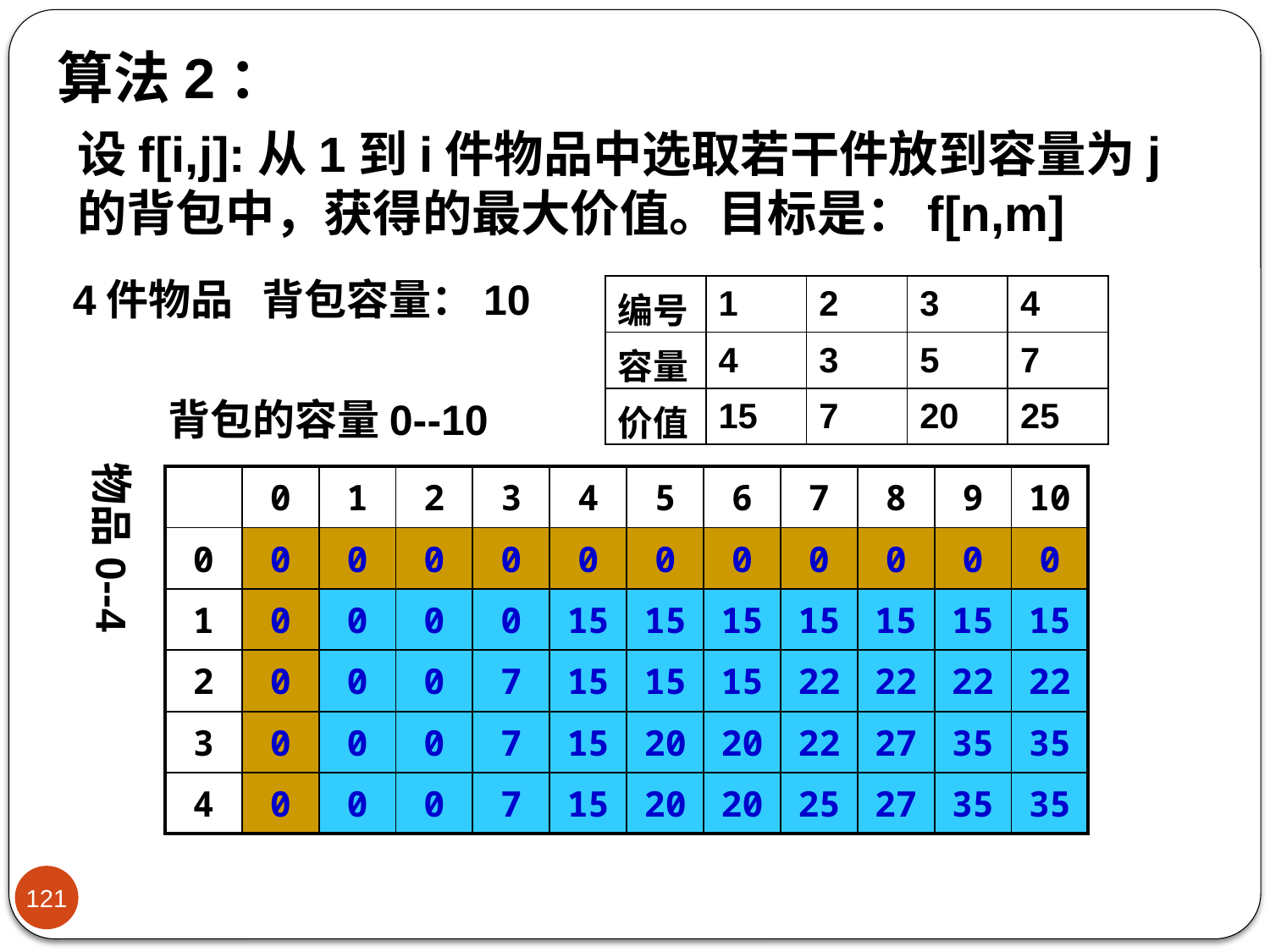

算法2：
设f[i,j]:从1到i件物品中选取若干件放到容量为j的背包中，获得的最大价值。目标是：f[n,m]
4件物品   背包容量：10
| 编号 | 1 | 2 | 3 | 4 |
| --- | --- | --- | --- | --- |
| 容量 | 4 | 3 | 5 | 7 |
| 价值 | 15 | 7 | 20 | 25 |
背包的容量0--10
物品0--4
|  | 0 | 1 | 2 | 3 | 4 | 5 | 6 | 7 | 8 | 9 | 10 |
| --- | --- | --- | --- | --- | --- | --- | --- | --- | --- | --- | --- |
| 0 | 0 | 0 | 0 | 0 | 0 | 0 | 0 | 0 | 0 | 0 | 0 |
| 1 | 0 | 0 | 0 | 0 | 15 | 15 | 15 | 15 | 15 | 15 | 15 |
| 2 | 0 | 0 | 0 | 7 | 15 | 15 | 15 | 22 | 22 | 22 | 22 |
| 3 | 0 | 0 | 0 | 7 | 15 | 20 | 20 | 22 | 27 | 35 | 35 |
| 4 | 0 | 0 | 0 | 7 | 15 | 20 | 20 | 25 | 27 | 35 | 35 |
121